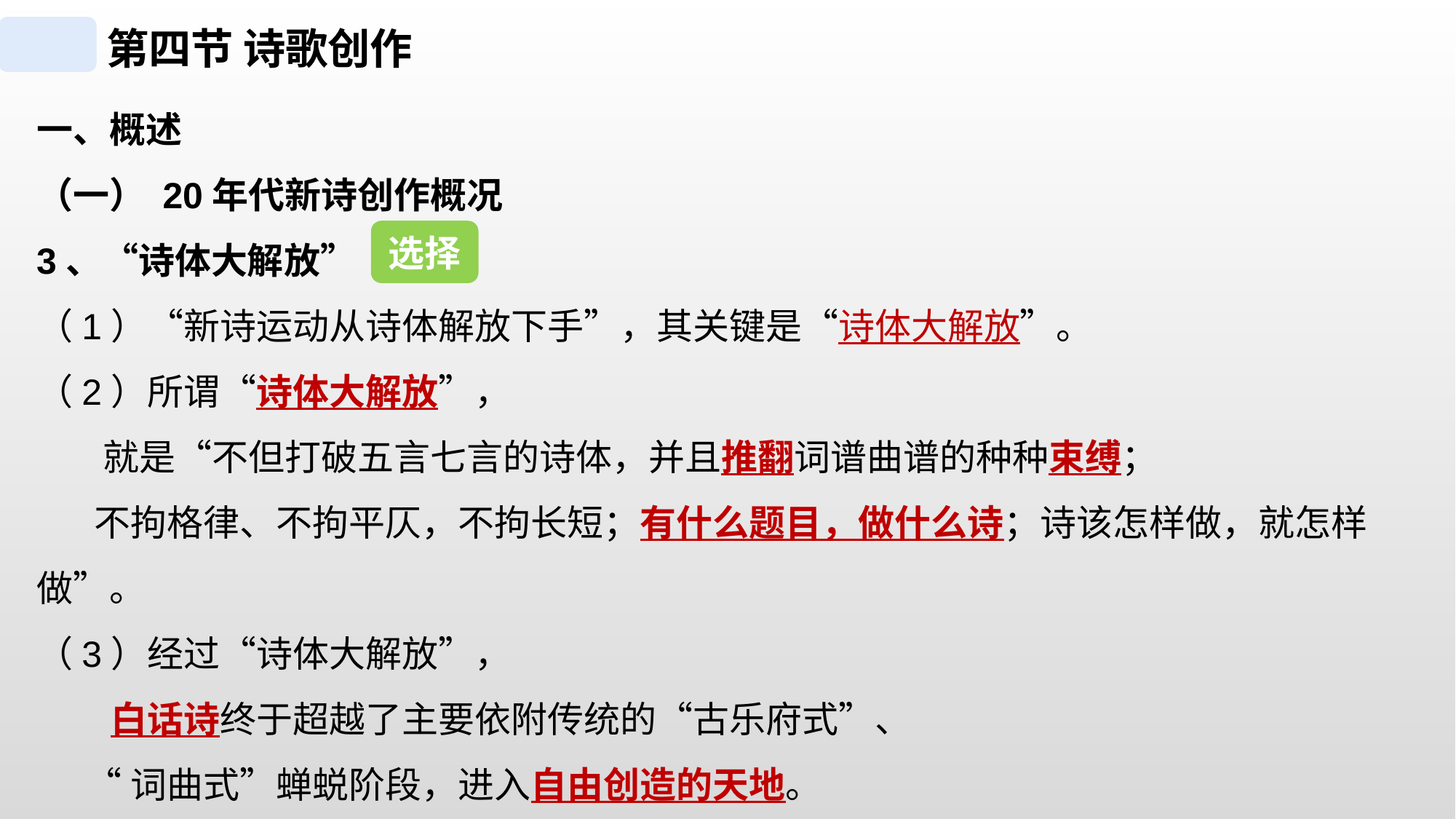

第四节 诗歌创作
一、概述
（一） 20年代新诗创作概况
3、“诗体大解放”
（1）“新诗运动从诗体解放下手”，其关键是“诗体大解放”。
（2）所谓“诗体大解放”，
       就是“不但打破五言七言的诗体，并且推翻词谱曲谱的种种束缚；
      不拘格律、不拘平仄，不拘长短；有什么题目，做什么诗；诗该怎样做，就怎样做”。
（3）经过“诗体大解放”，
        白话诗终于超越了主要依附传统的“古乐府式”、
      “词曲式”蝉蜕阶段，进入自由创造的天地。
选择